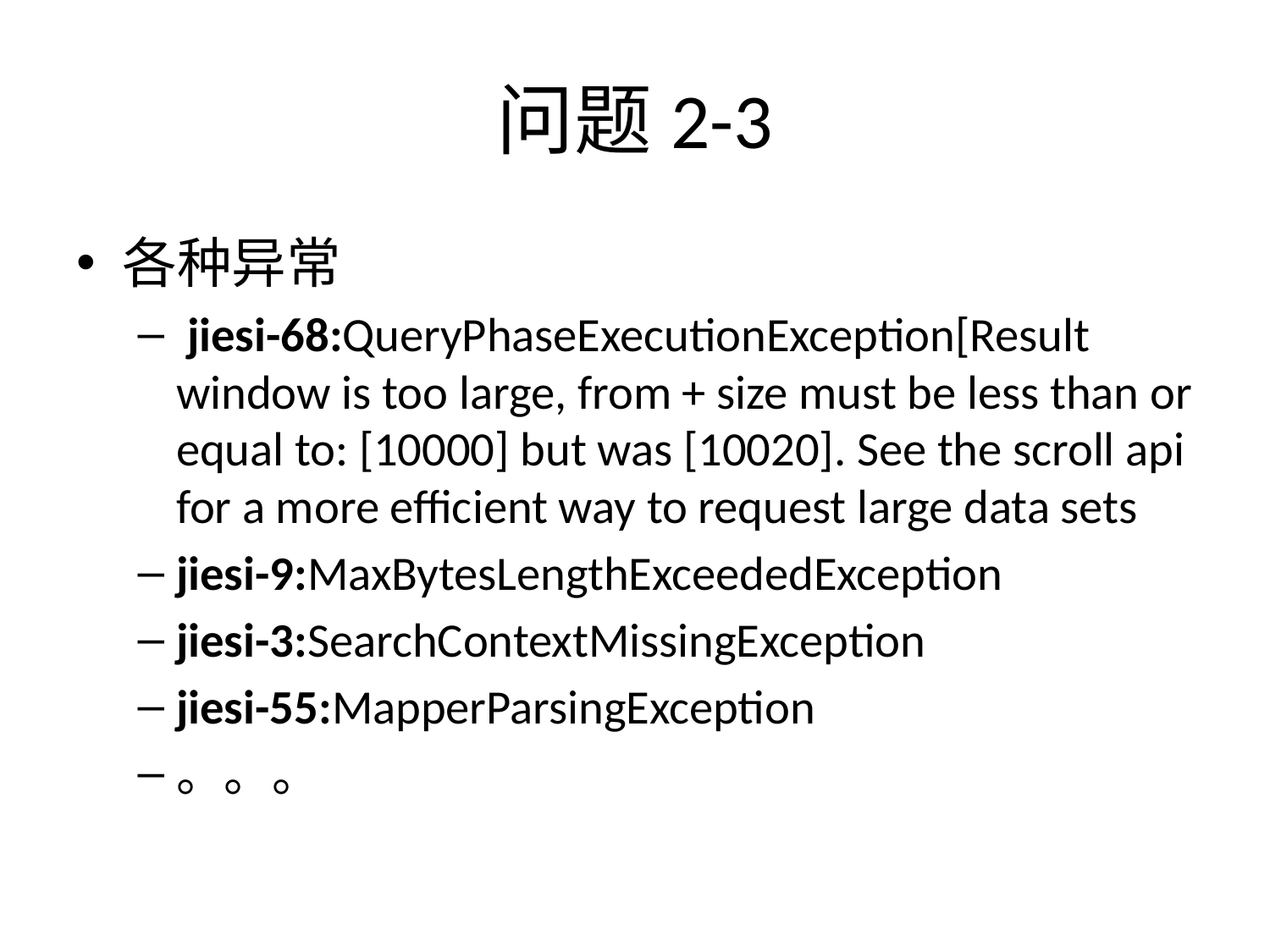

# 问题2-3
各种异常
 jiesi-68:QueryPhaseExecutionException[Result window is too large, from + size must be less than or equal to: [10000] but was [10020]. See the scroll api for a more efficient way to request large data sets
jiesi-9:MaxBytesLengthExceededException
jiesi-3:SearchContextMissingException
jiesi-55:MapperParsingException
。。。